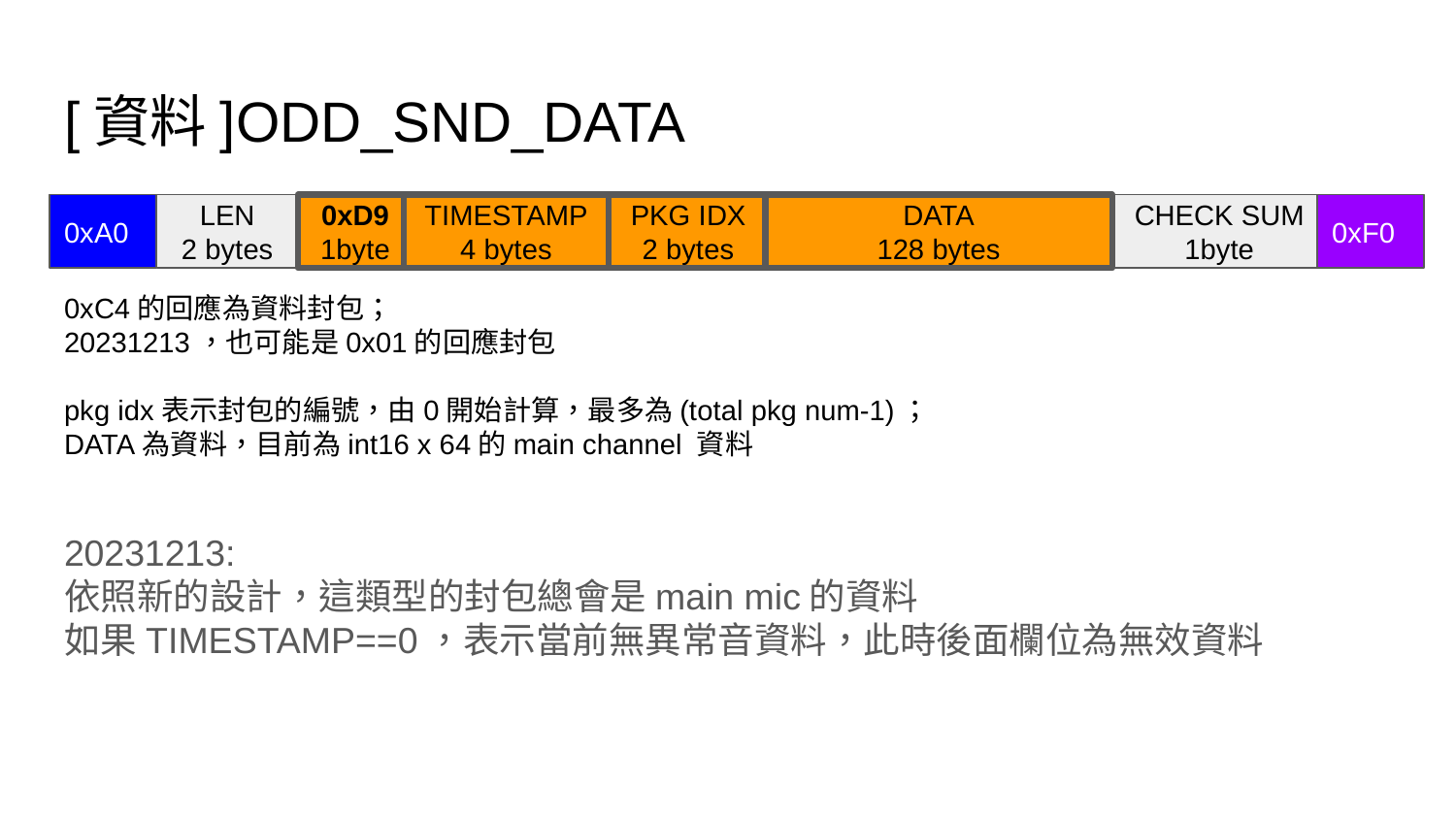

# [資料]ODD_SND_DATA
0xA0
LEN
2 bytes
0xD9
1byte
TIMESTAMP
4 bytes
PKG IDX
2 bytes
DATA
128 bytes
CHECK SUM
1byte
0xF0
0xC4的回應為資料封包；
20231213，也可能是0x01的回應封包

pkg idx表示封包的編號，由0開始計算，最多為(total pkg num-1)；
DATA為資料，目前為int16 x 64的main channel 資料
20231213:
依照新的設計，這類型的封包總會是main mic的資料
如果TIMESTAMP==0，表示當前無異常音資料，此時後面欄位為無效資料